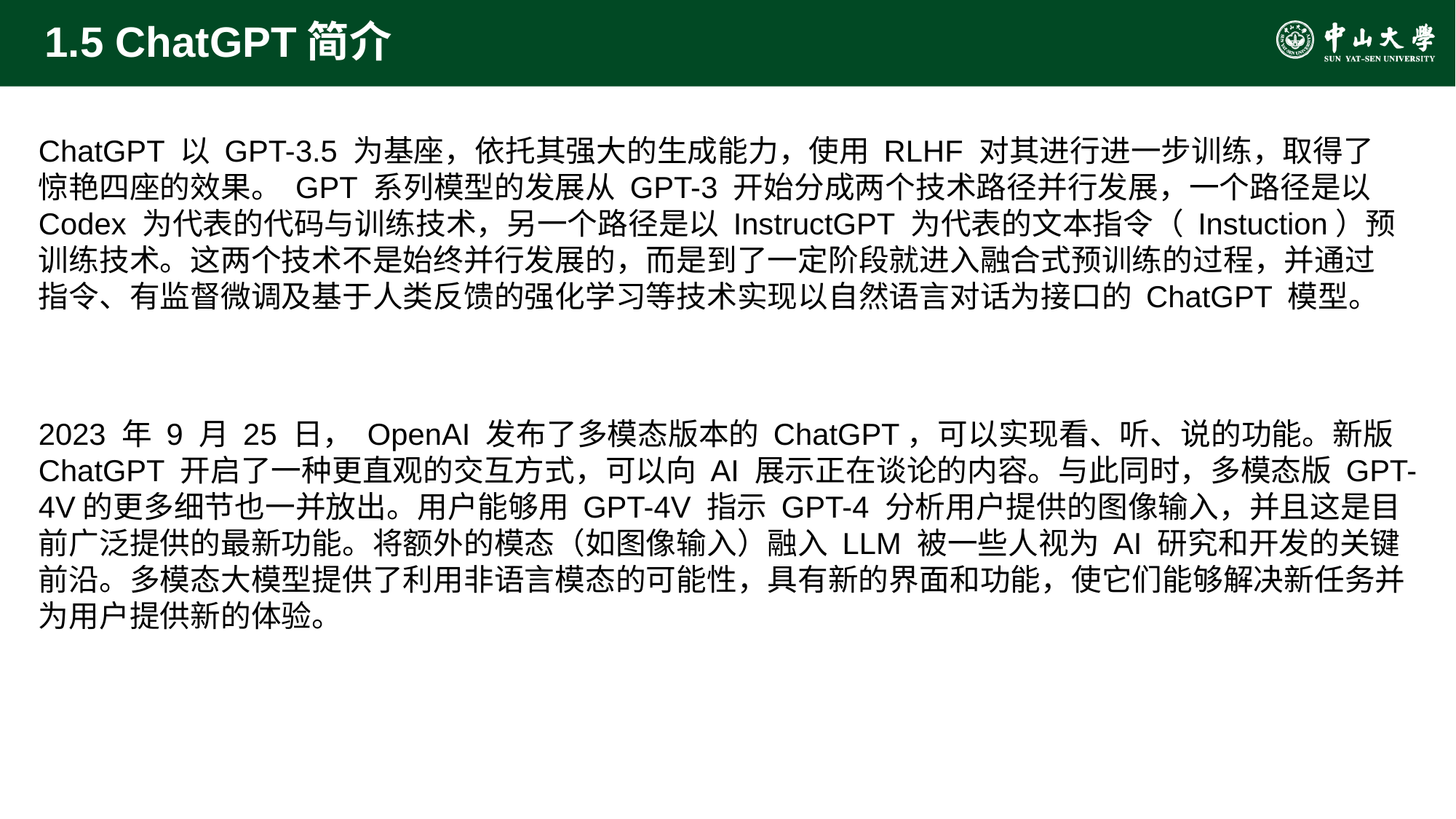

# 1.5 ChatGPT简介
ChatGPT 以 GPT-3.5 为基座，依托其强大的生成能力，使用 RLHF 对其进行进一步训练，取得了惊艳四座的效果。 GPT 系列模型的发展从 GPT-3 开始分成两个技术路径并行发展，一个路径是以 Codex 为代表的代码与训练技术，另一个路径是以 InstructGPT 为代表的文本指令（ Instuction）预训练技术。这两个技术不是始终并行发展的，而是到了一定阶段就进入融合式预训练的过程，并通过指令、有监督微调及基于人类反馈的强化学习等技术实现以自然语言对话为接口的 ChatGPT 模型。
2023 年 9 月 25 日， OpenAI 发布了多模态版本的 ChatGPT，可以实现看、听、说的功能。新版 ChatGPT 开启了一种更直观的交互方式，可以向 AI 展示正在谈论的内容。与此同时，多模态版 GPT-4V的更多细节也一并放出。用户能够用 GPT-4V 指示 GPT-4 分析用户提供的图像输入，并且这是目前广泛提供的最新功能。将额外的模态（如图像输入）融入 LLM 被一些人视为 AI 研究和开发的关键前沿。多模态大模型提供了利用非语言模态的可能性，具有新的界面和功能，使它们能够解决新任务并为用户提供新的体验。